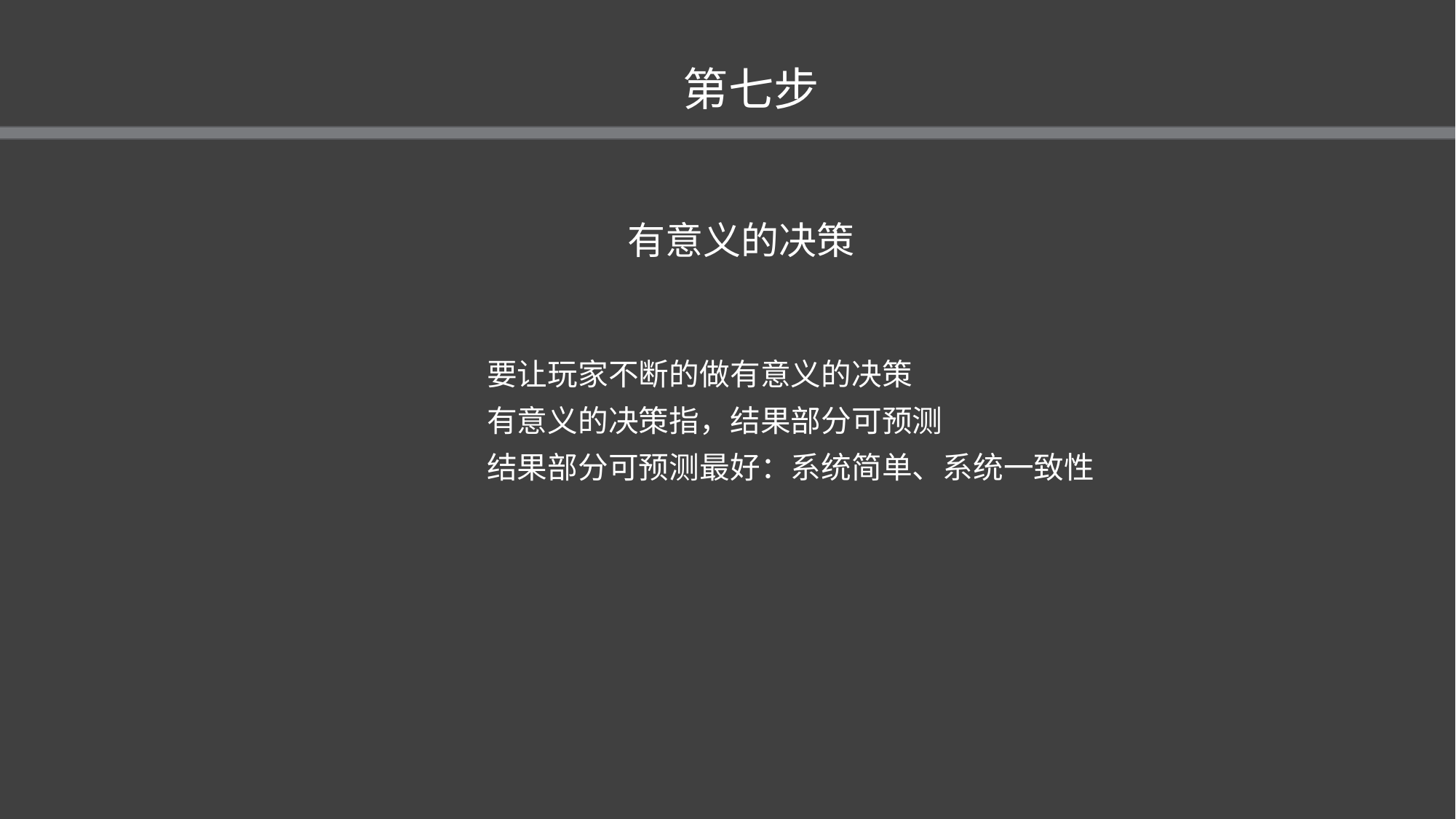

第七步

有意义的决策
要让玩家不断的做有意义的决策
有意义的决策指，结果部分可预测
结果部分可预测最好：系统简单、系统一致性